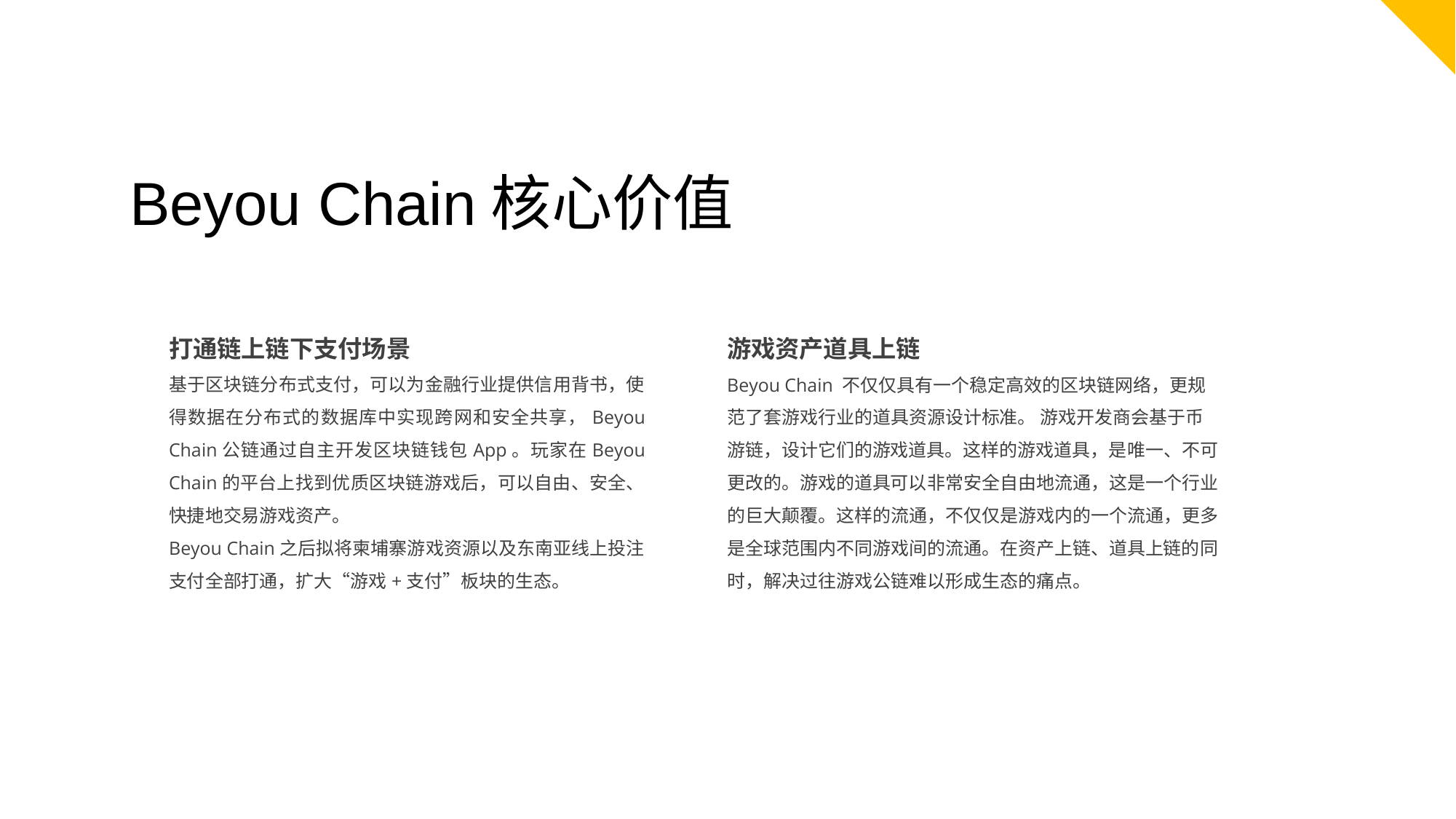

Beyou Chain核心价值
打通链上链下支付场景
基于区块链分布式支付，可以为金融行业提供信用背书，使得数据在分布式的数据库中实现跨网和安全共享，Beyou Chain公链通过自主开发区块链钱包App。玩家在Beyou Chain的平台上找到优质区块链游戏后，可以自由、安全、快捷地交易游戏资产。
Beyou Chain之后拟将柬埔寨游戏资源以及东南亚线上投注支付全部打通，扩大“游戏+支付”板块的生态。
游戏资产道具上链
Beyou Chain 不仅仅具有⼀个稳定⾼效的区块链⽹络，更规范了套游戏⾏业的道具资源设计标准。 游戏开发商会基于币游链，设计它们的游戏道具。这样的游戏道具，是唯⼀、不可更改的。游戏的道具可以非常安全自由地流通，这是⼀个⾏业的巨⼤颠覆。这样的流通，不仅仅是游戏内的⼀个流通，更多是全球范围内不同游戏间的流通。在资产上链、道具上链的同时，解决过往游戏公链难以形成生态的痛点。